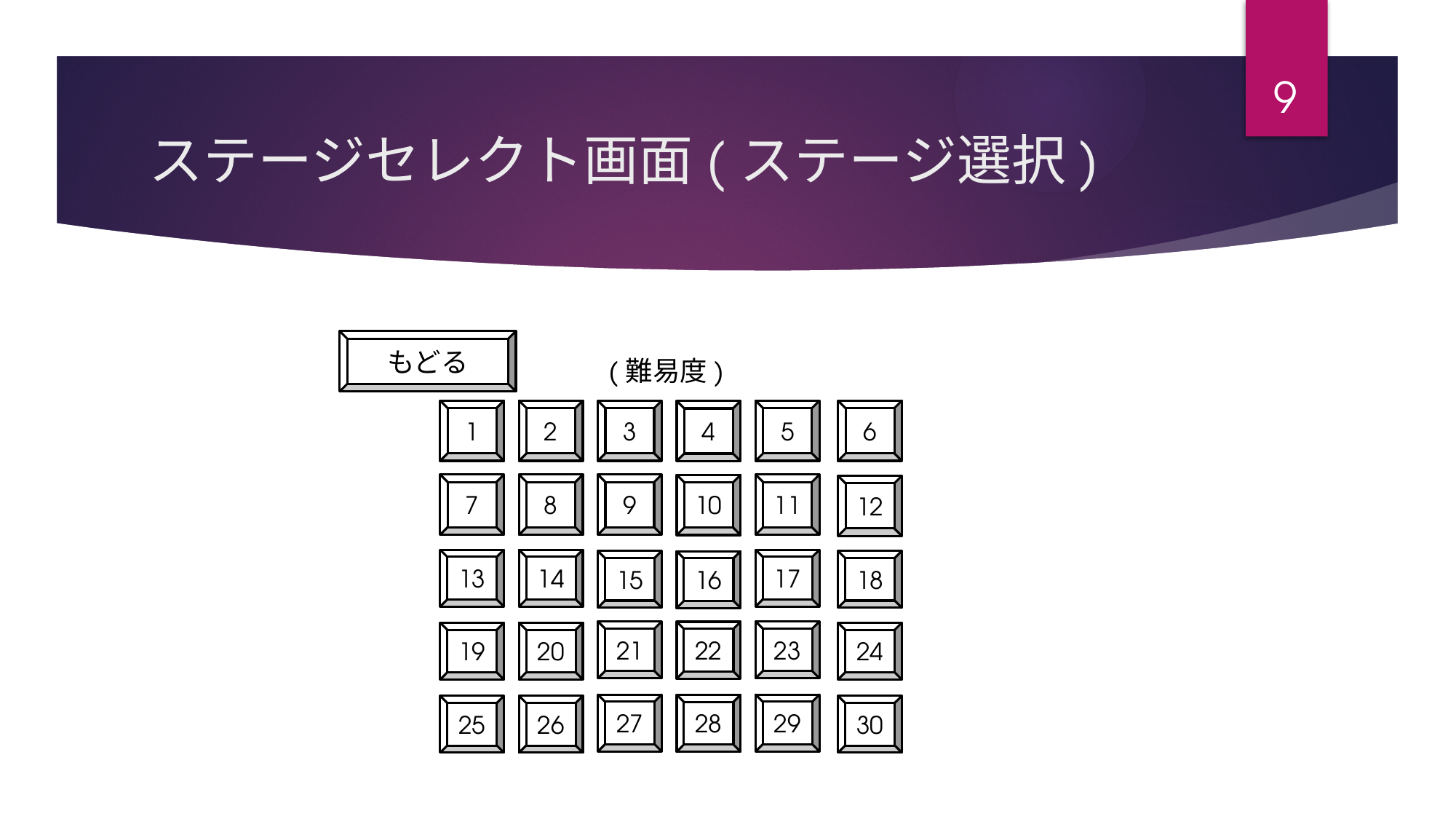

9
# ステージセレクト画面(ステージ選択)

もどる
もどる
(難易度)
1
2
3
5
6
4
7
8
9
11
10
12
13
14
17
15
18
16
21
23
22
19
20
24
27
29
28
25
26
30